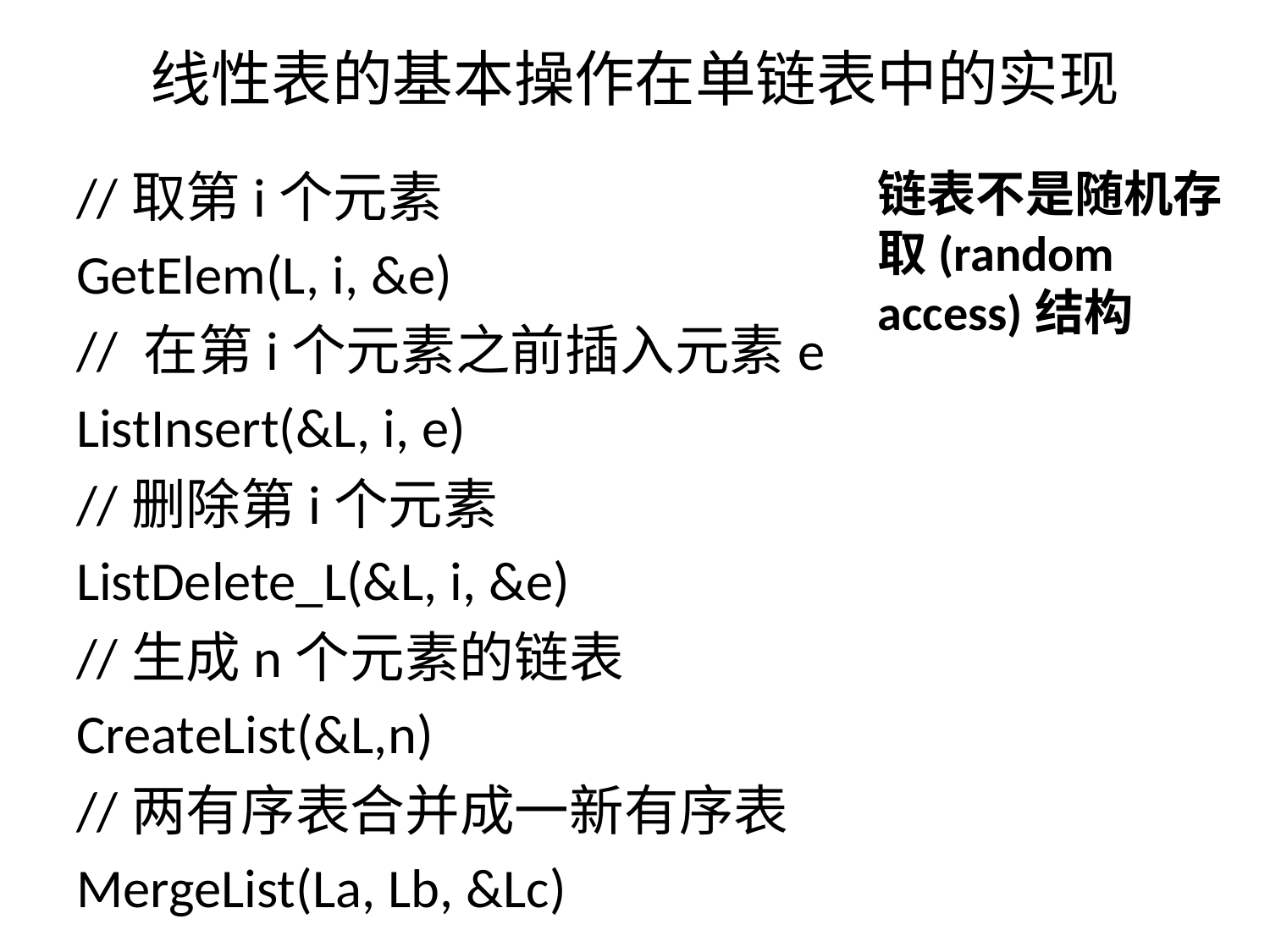

# 线性表的基本操作在单链表中的实现
//取第i个元素
GetElem(L, i, &e)
// 在第i个元素之前插入元素e
ListInsert(&L, i, e)
//删除第i个元素
ListDelete_L(&L, i, &e)
//生成n个元素的链表
CreateList(&L,n)
//两有序表合并成一新有序表
MergeList(La, Lb, &Lc)

链表不是随机存取(random access)结构